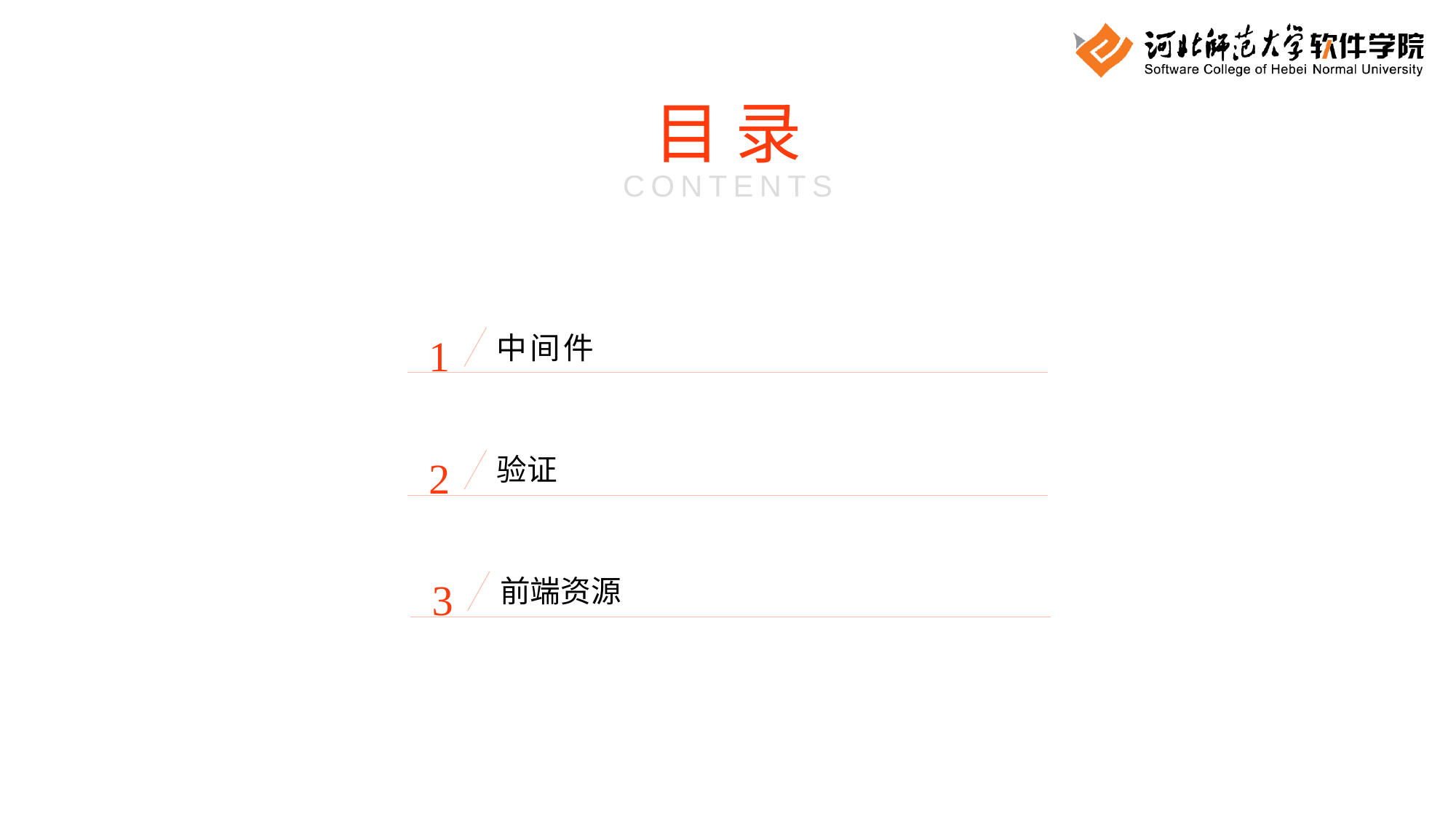

目 录
CONTENTS
1
中间件
2
验证
3
前端资源